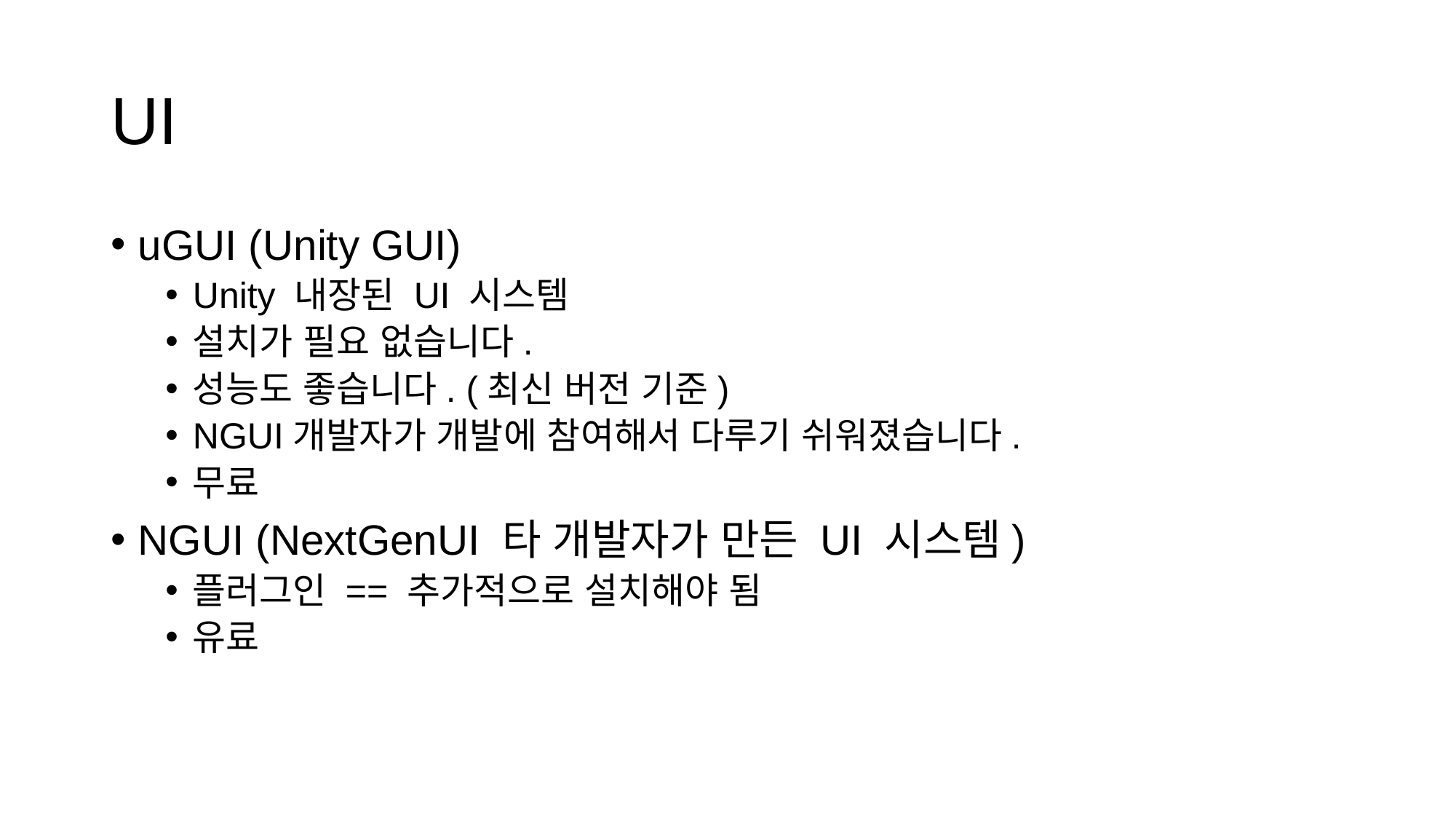

# UI
uGUI (Unity GUI)
Unity 내장된 UI 시스템
설치가 필요 없습니다.
성능도 좋습니다. (최신 버전 기준)
NGUI개발자가 개발에 참여해서 다루기 쉬워졌습니다.
무료
NGUI (NextGenUI 타 개발자가 만든 UI 시스템)
플러그인 == 추가적으로 설치해야 됨
유료